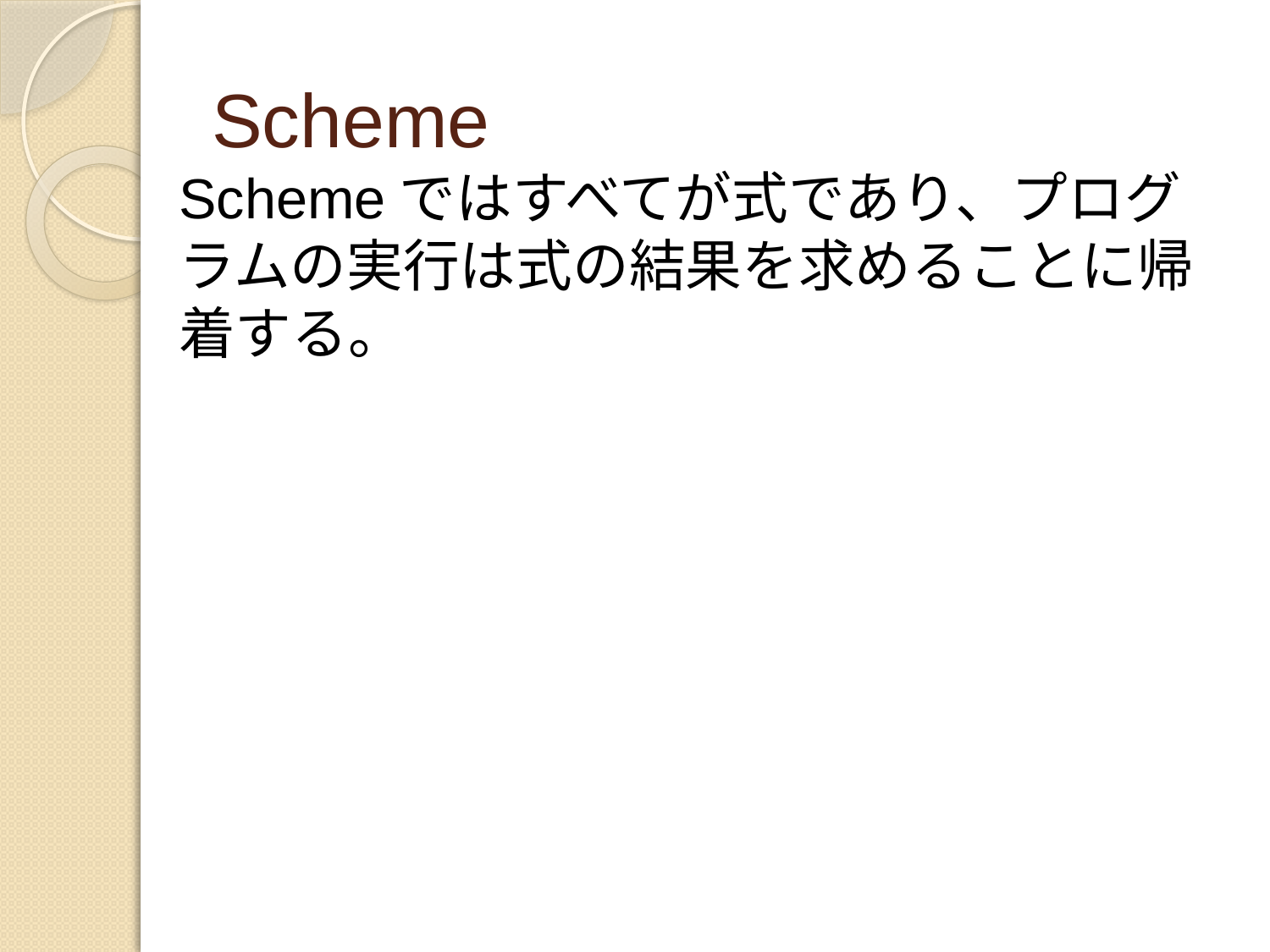

# Scheme
Schemeではすべてが式であり、プログラムの実行は式の結果を求めることに帰着する。